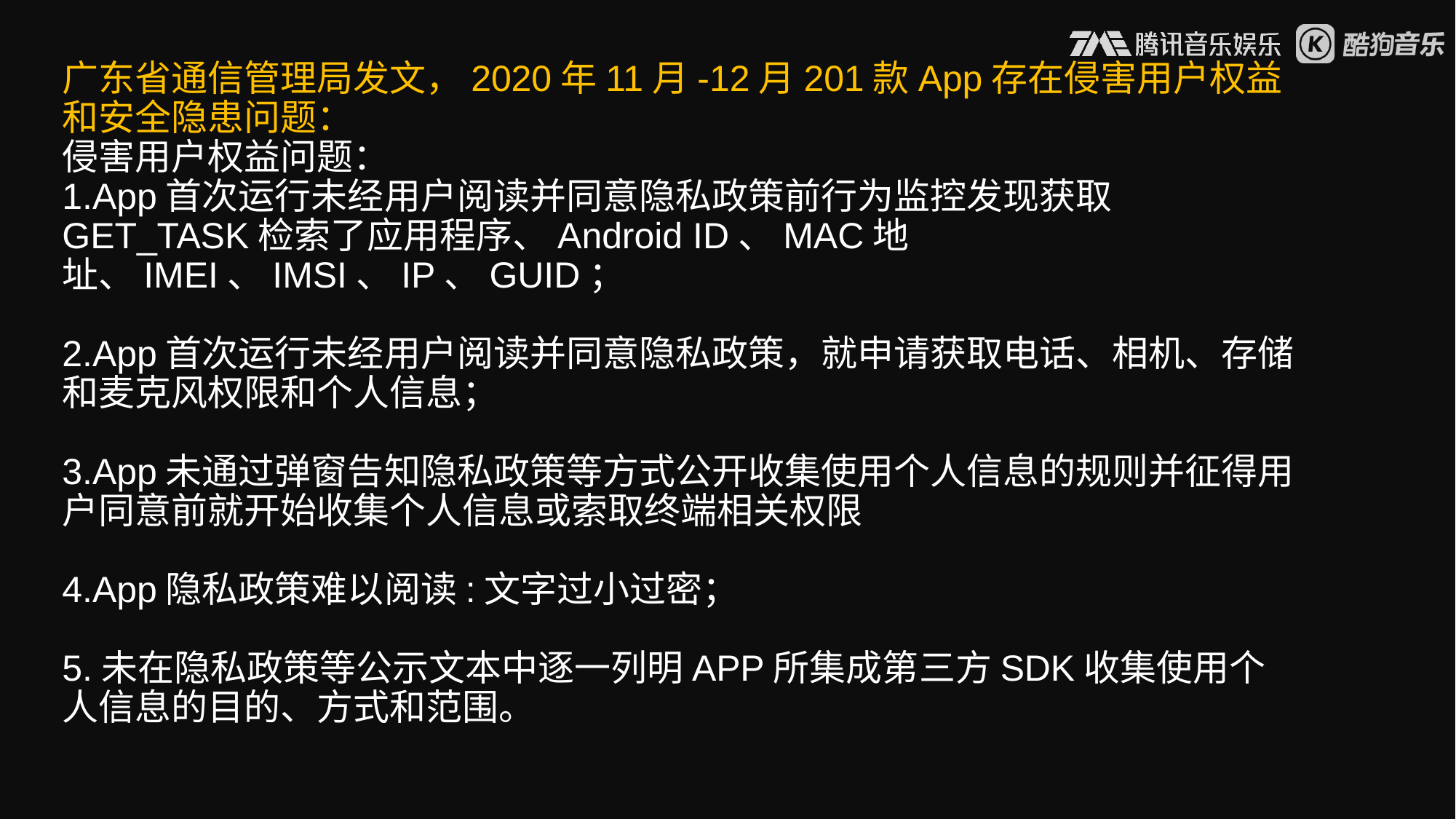

# 广东省通信管理局发文，2020年11月-12月201款App存在侵害用户权益和安全隐患问题： 侵害用户权益问题： 1.App首次运行未经用户阅读并同意隐私政策前行为监控发现获取GET_TASK检索了应用程序、Android ID、MAC地址、IMEI、IMSI、IP、GUID； 2.App首次运行未经用户阅读并同意隐私政策，就申请获取电话、相机、存储和麦克风权限和个人信息； 3.App未通过弹窗告知隐私政策等方式公开收集使用个人信息的规则并征得用户同意前就开始收集个人信息或索取终端相关权限 4.App隐私政策难以阅读:文字过小过密； 5.未在隐私政策等公示文本中逐一列明APP所集成第三方SDK收集使用个人信息的目的、方式和范围。